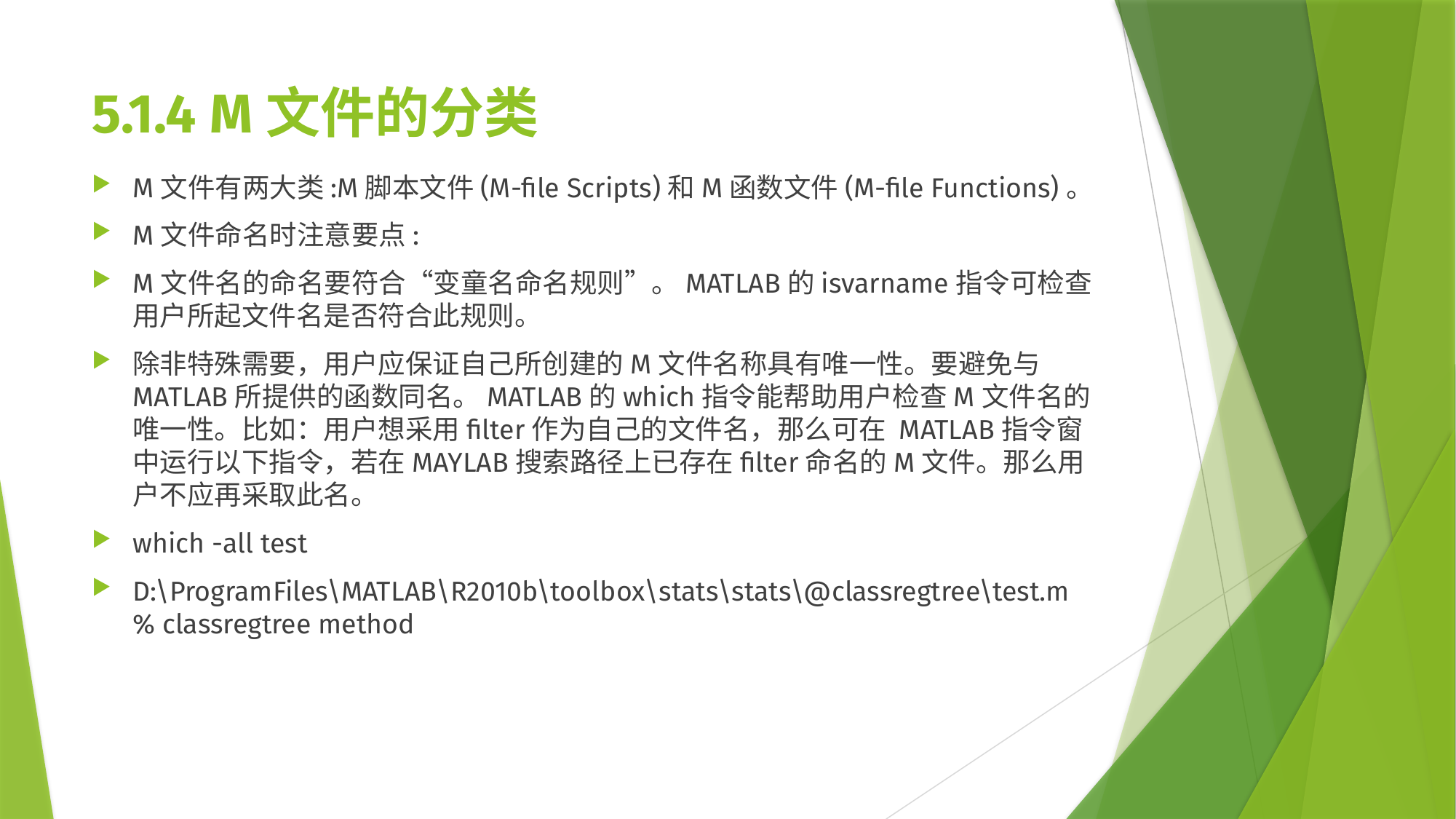

# 5.1.4 M文件的分类
M文件有两大类:M脚本文件(M-file Scripts)和M函数文件(M-file Functions)。
M文件命名时注意要点:
M文件名的命名要符合“变童名命名规则”。MATLAB的isvarname指令可检查用户所起文件名是否符合此规则。
除非特殊需要，用户应保证自己所创建的M文件名称具有唯一性。要避免与MATLAB所提供的函数同名。MATLAB的which指令能帮助用户检查M文件名的唯一性。比如：用户想采用filter作为自己的文件名，那么可在 MATLAB指令窗中运行以下指令，若在MAYLAB搜索路径上已存在filter命名的M文件。那么用户不应再采取此名。
which -all test
D:\ProgramFiles\MATLAB\R2010b\toolbox\stats\stats\@classregtree\test.m % classregtree method